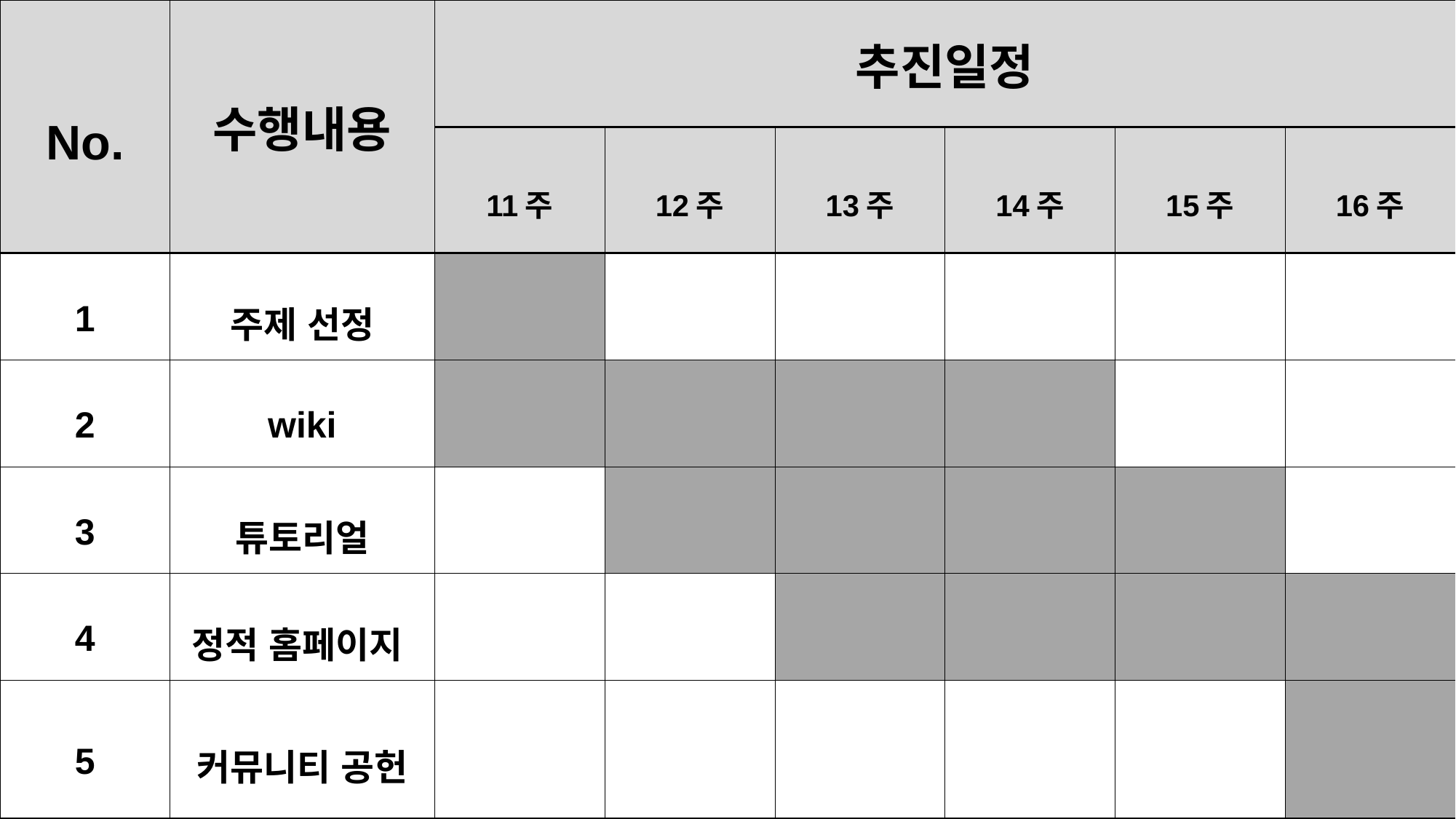

| No. | 수행내용 | 추진일정 |  |  |  |  |  |
| --- | --- | --- | --- | --- | --- | --- | --- |
|  |  | 11주 | 12주 | 13주 | 14주 | 15주 | 16주 |
| 1 | 주제 선정 |  |  |  |  |  |  |
| 2 | wiki |  |  |  |  |  |  |
| 3 | 튜토리얼 |  |  |  |  |  |  |
| 4 | 정적 홈페이지 |  |  |  |  |  |  |
| 5 | 커뮤니티 공헌 |  |  |  |  |  |  |